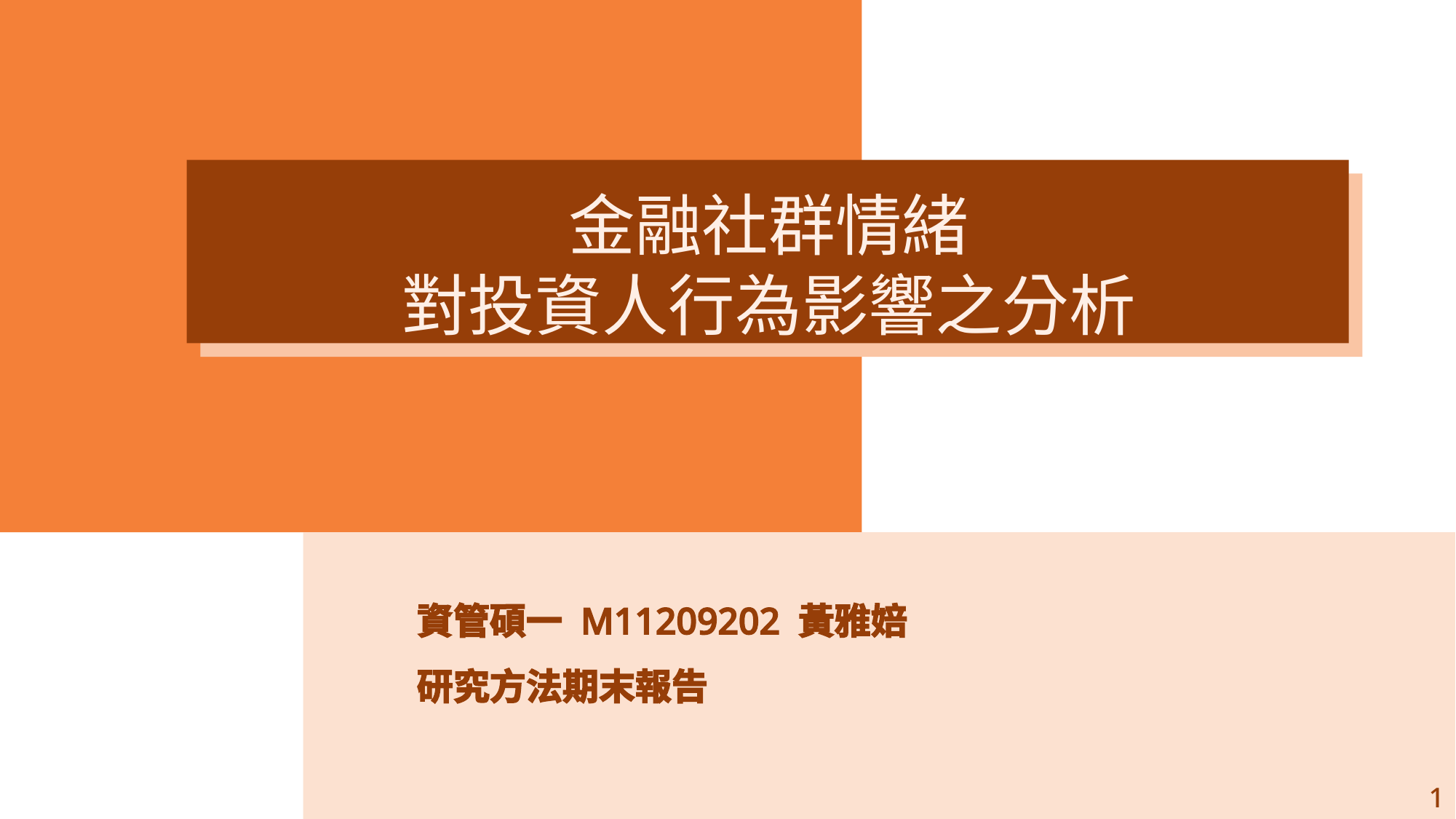

目錄

金融社群情緒
對投資人行為影響之分析

資管碩一 M11209202 黃雅婄
研究方法期末報告
1